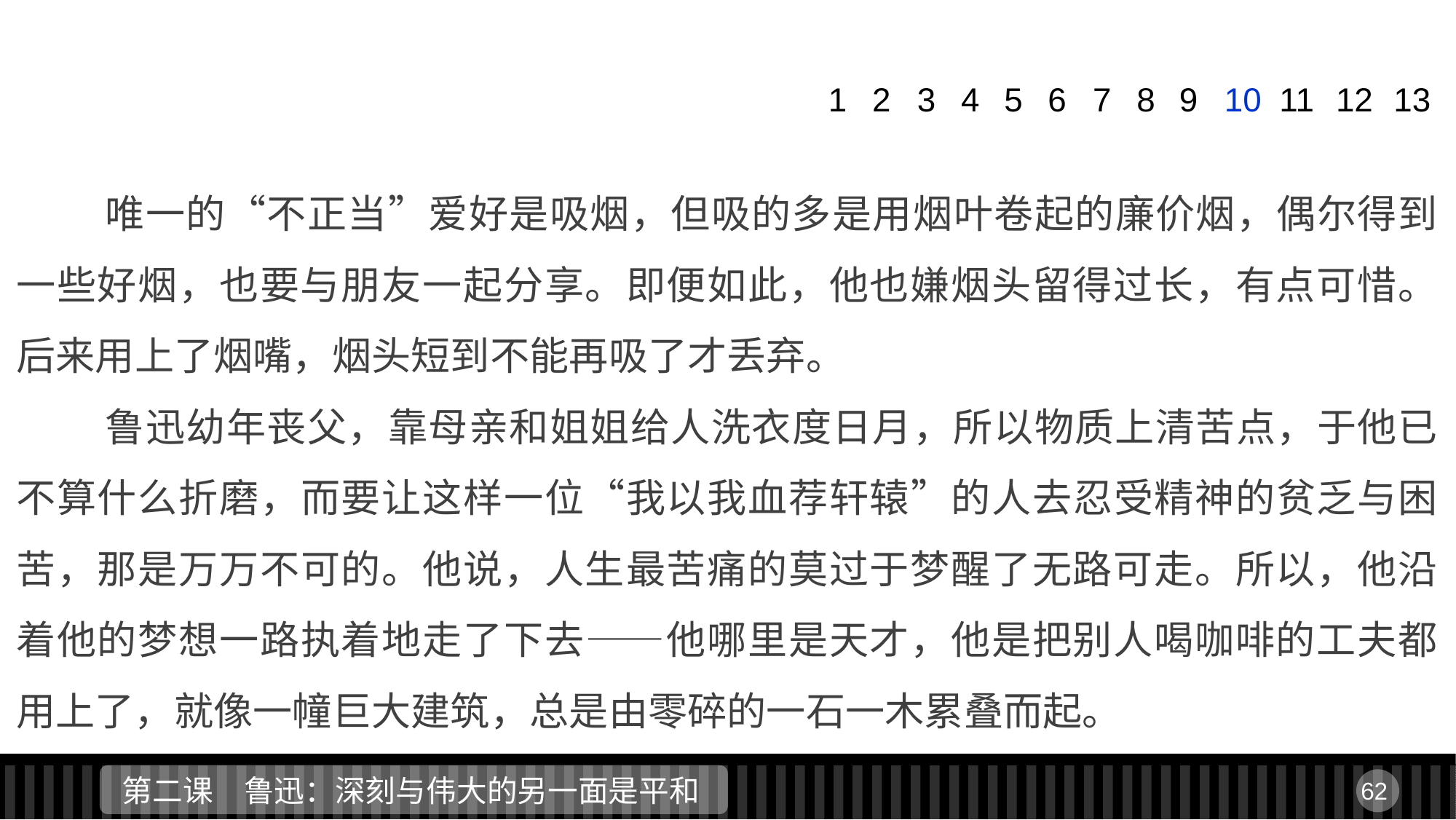

1
2
3
4
5
6
7
8
9
10
11
12
13
        唯一的“不正当”爱好是吸烟，但吸的多是用烟叶卷起的廉价烟，偶尔得到一些好烟，也要与朋友一起分享。即便如此，他也嫌烟头留得过长，有点可惜。后来用上了烟嘴，烟头短到不能再吸了才丢弃。
        鲁迅幼年丧父，靠母亲和姐姐给人洗衣度日月，所以物质上清苦点，于他已不算什么折磨，而要让这样一位“我以我血荐轩辕”的人去忍受精神的贫乏与困苦，那是万万不可的。他说，人生最苦痛的莫过于梦醒了无路可走。所以，他沿着他的梦想一路执着地走了下去——他哪里是天才，他是把别人喝咖啡的工夫都用上了，就像一幢巨大建筑，总是由零碎的一石一木累叠而起。